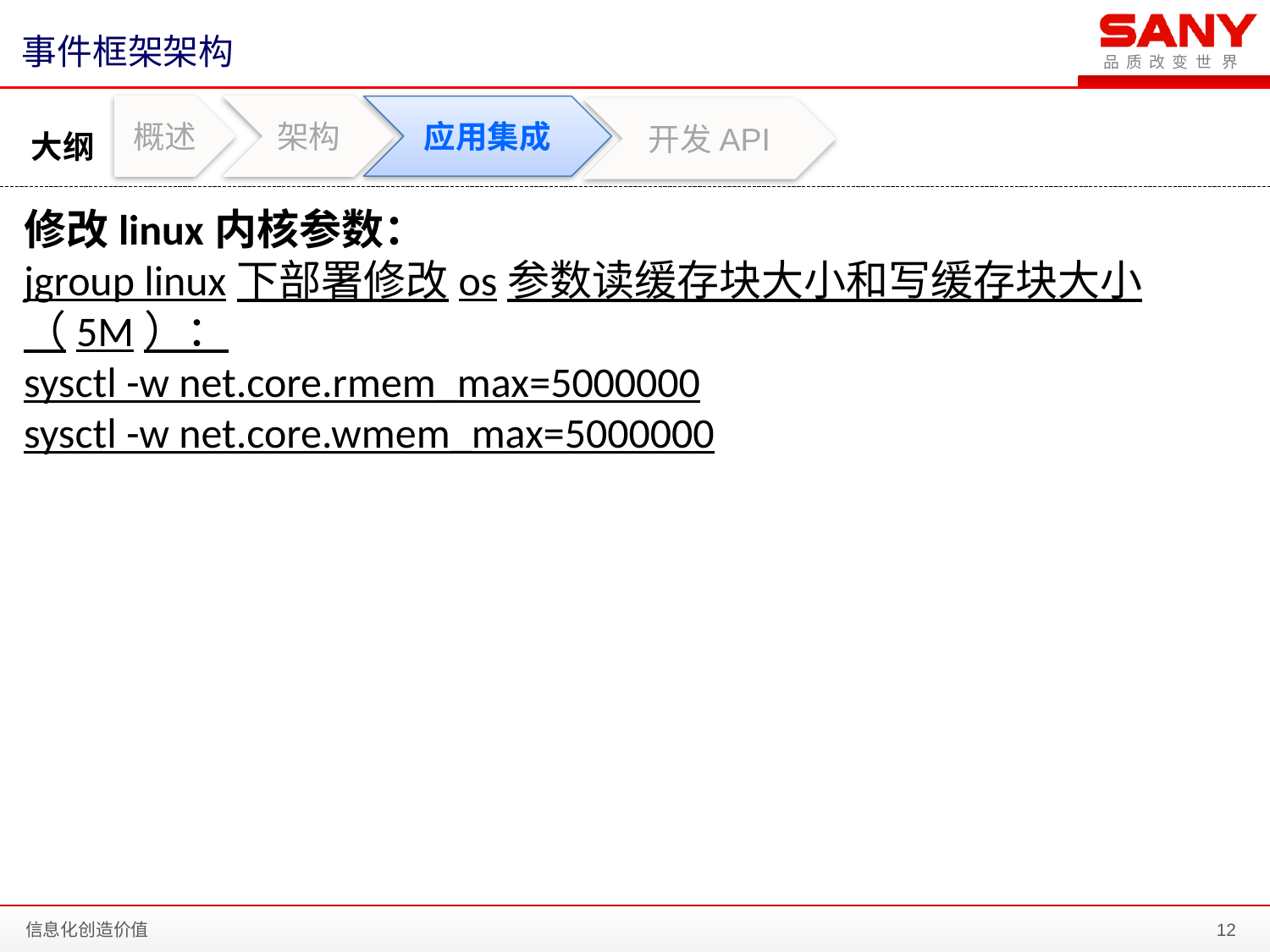

# 事件框架架构
大纲
概述
架构
应用集成
开发API
修改linux内核参数：
jgroup linux下部署修改os参数读缓存块大小和写缓存块大小（5M）：
sysctl -w net.core.rmem_max=5000000
sysctl -w net.core.wmem_max=5000000

12
信息化创造价值